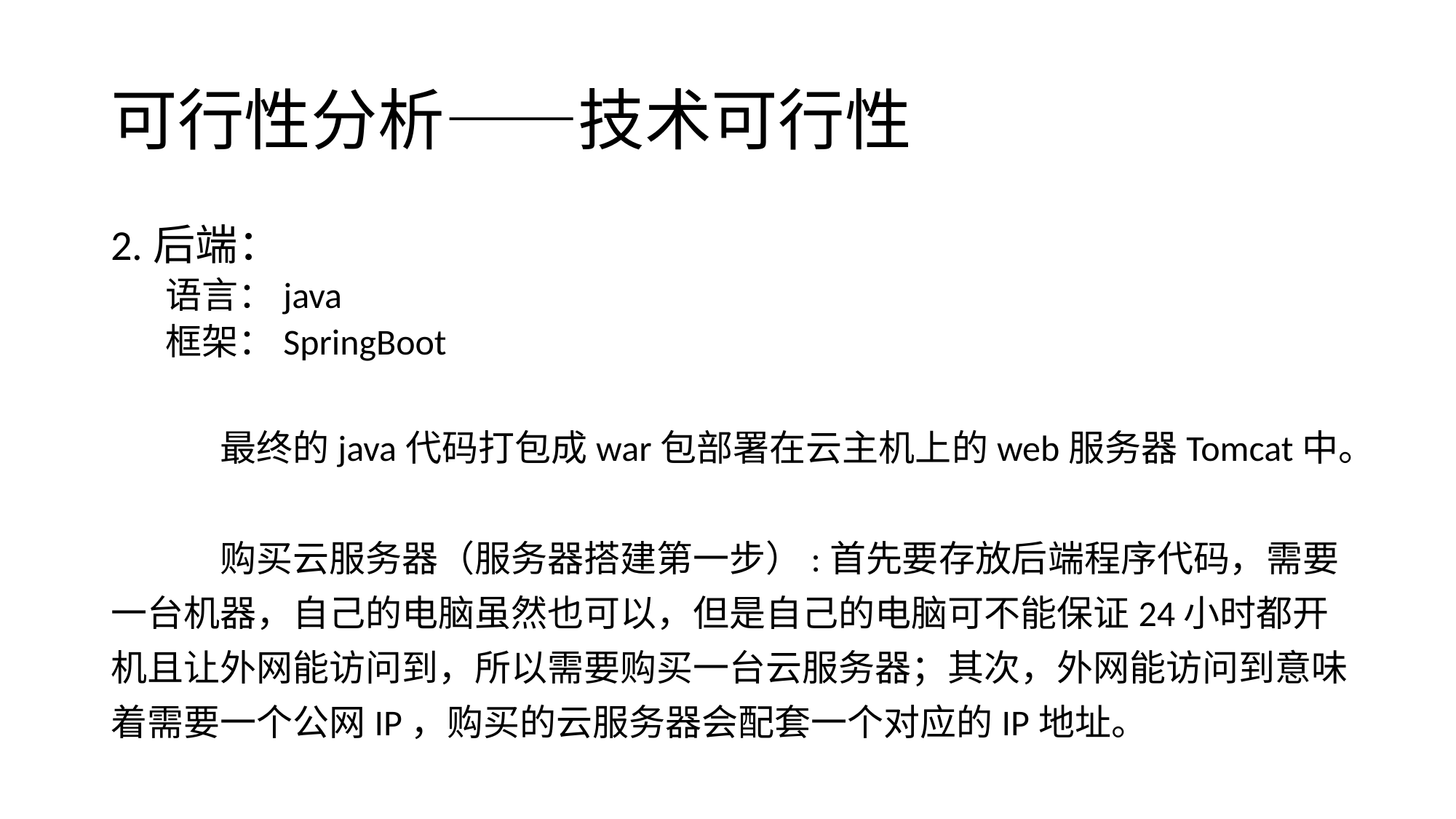

# 可行性分析——技术可行性
2.后端：
语言：java
框架：SpringBoot

	最终的java代码打包成war包部署在云主机上的web服务器Tomcat中。

	购买云服务器（服务器搭建第一步）:首先要存放后端程序代码，需要
一台机器，自己的电脑虽然也可以，但是自己的电脑可不能保证24小时都开
机且让外网能访问到，所以需要购买一台云服务器；其次，外网能访问到意味
着需要一个公网IP，购买的云服务器会配套一个对应的IP地址。